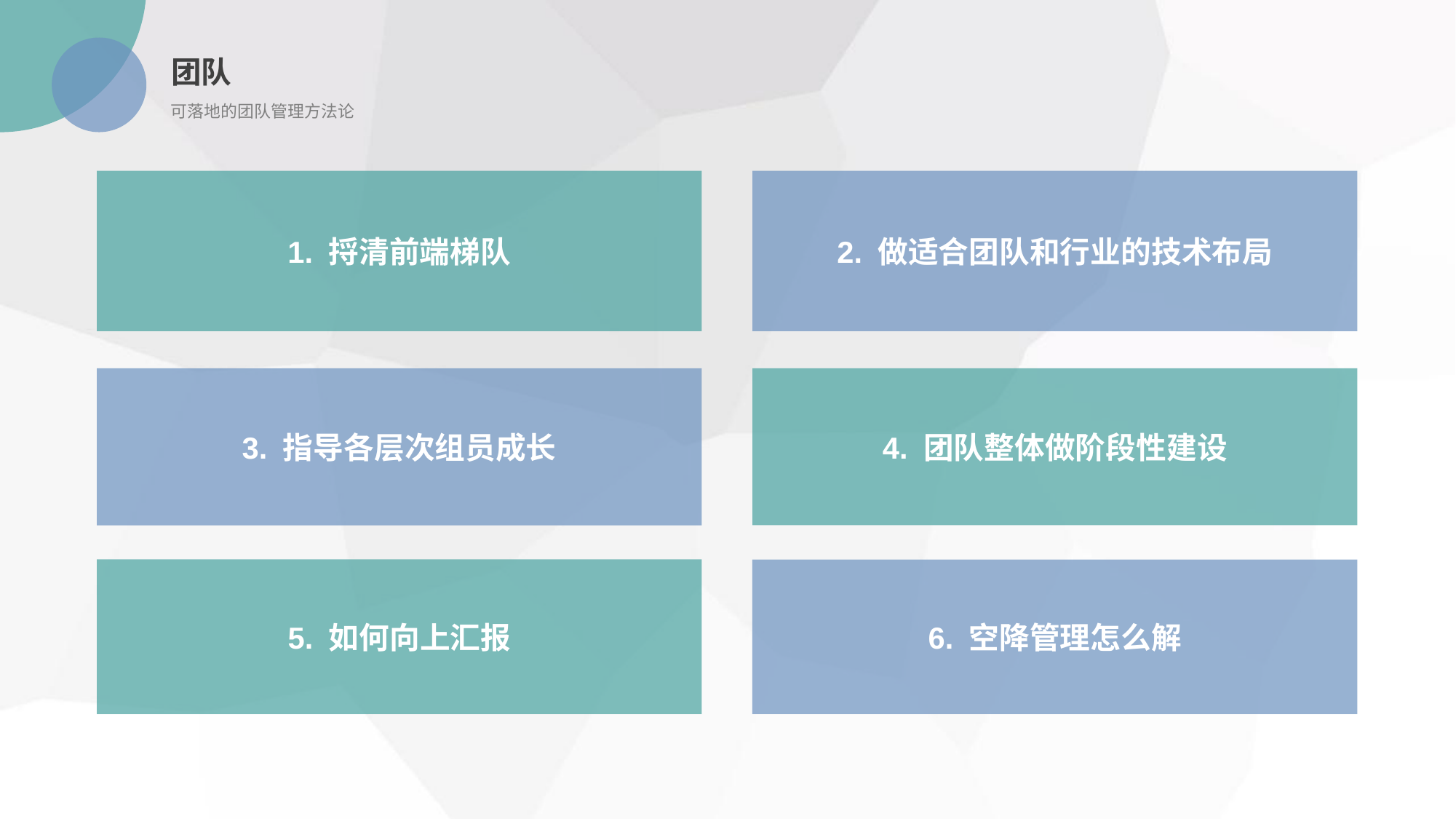

团队
可落地的团队管理方法论

1. 捋清前端梯队
2. 做适合团队和行业的技术布局

3. 指导各层次组员成长
4. 团队整体做阶段性建设

5. 如何向上汇报
6. 空降管理怎么解